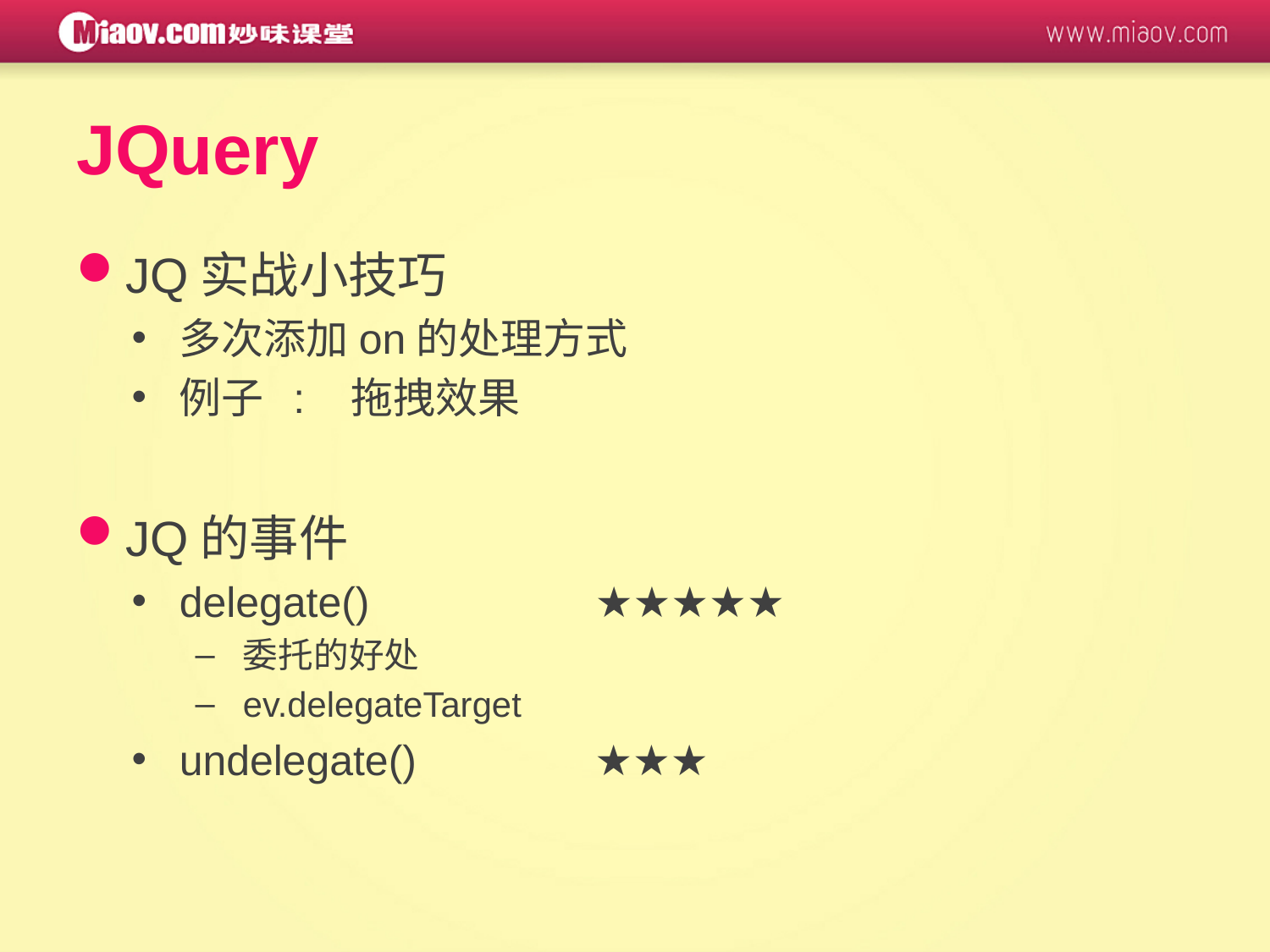

# JQuery
JQ实战小技巧
多次添加on的处理方式
例子  :   拖拽效果

JQ的事件
delegate()                   ★★★★★
委托的好处
ev.delegateTarget
undelegate()               ★★★